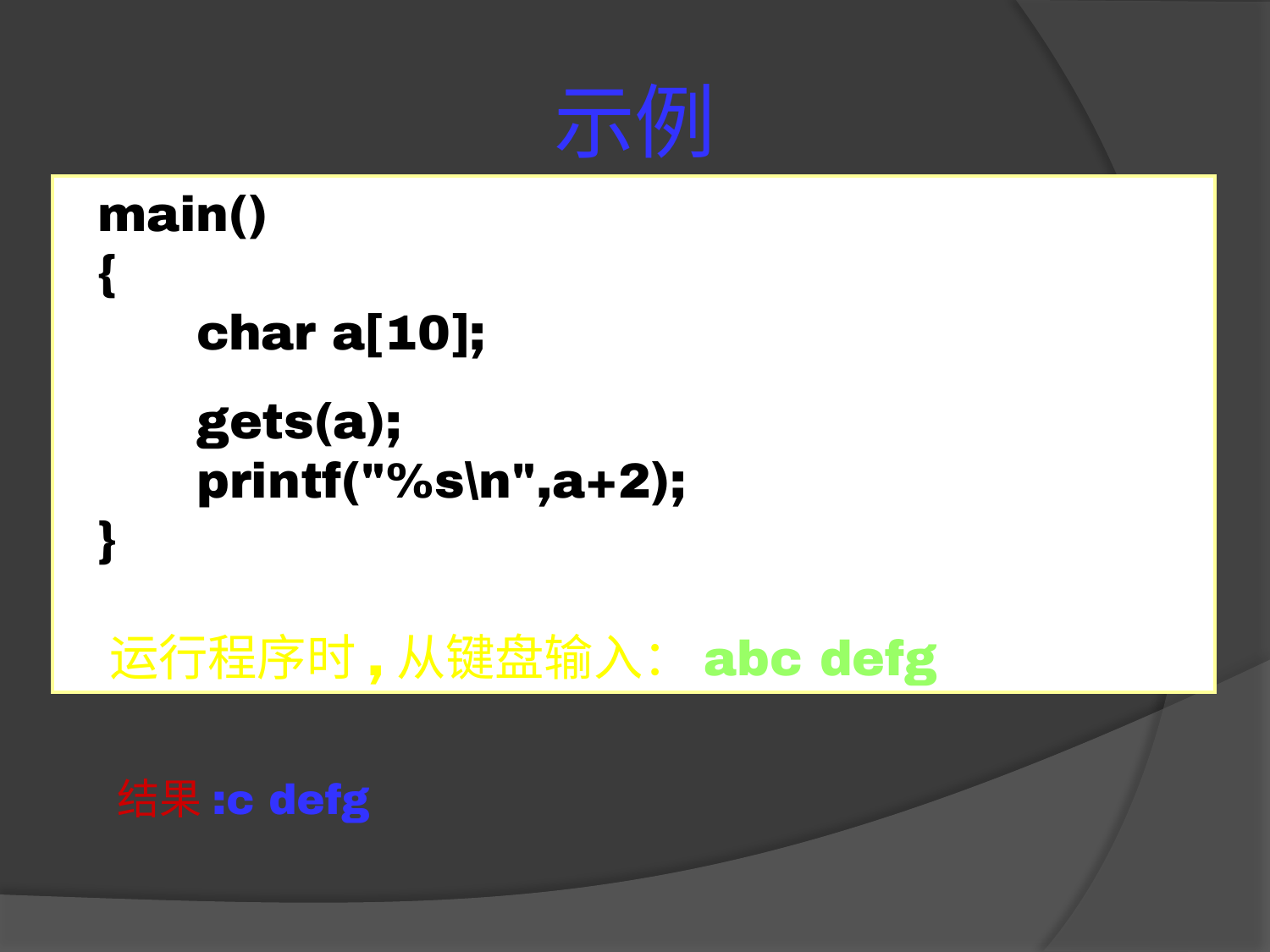

# 示例
  main()
  {
        char a[10];
        gets(a);
        printf("%s\n",a+2);
  }

   运行程序时,从键盘输入：abc defg
结果:c defg